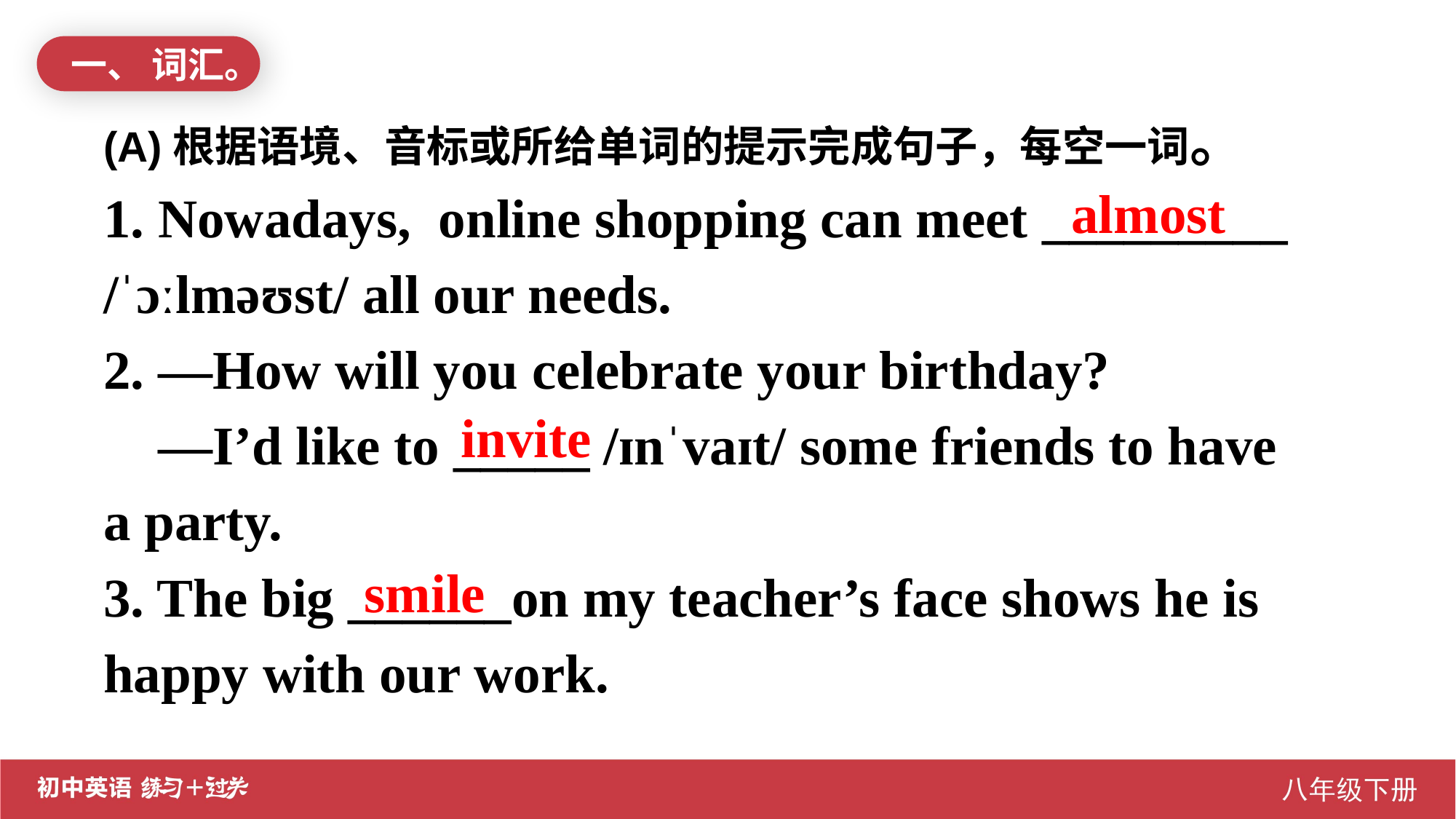

一、 词汇。
(A)根据语境、音标或所给单词的提示完成句子，每空一词。
1. Nowadays,  online shopping can meet _________
/ˈɔːlməʊst/ all our needs.
2. —How will you celebrate your birthday?
    —I’d like to _____ /ɪnˈvaɪt/ some friends to have
a party.
3. The big ______on my teacher’s face shows he is
happy with our work.

almost
invite
smile